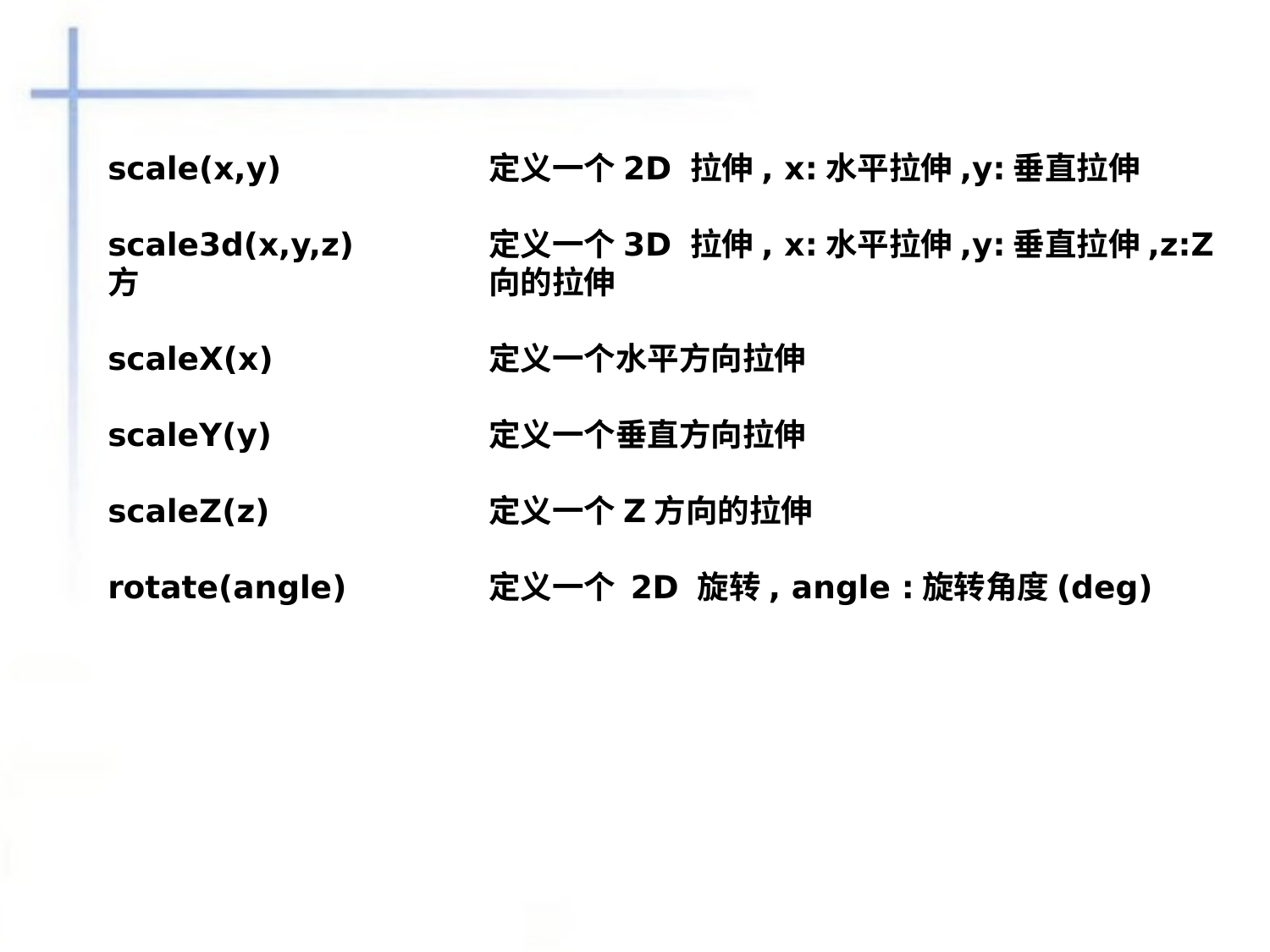

scale(x,y)		定义一个2D 拉伸, x:水平拉伸,y:垂直拉伸

scale3d(x,y,z)		定义一个3D 拉伸, x:水平拉伸,y:垂直拉伸,z:Z方			向的拉伸

scaleX(x)		定义一个水平方向拉伸

scaleY(y)		定义一个垂直方向拉伸

scaleZ(z)		定义一个Z方向的拉伸

rotate(angle)		定义一个 2D 旋转, angle :旋转角度(deg)